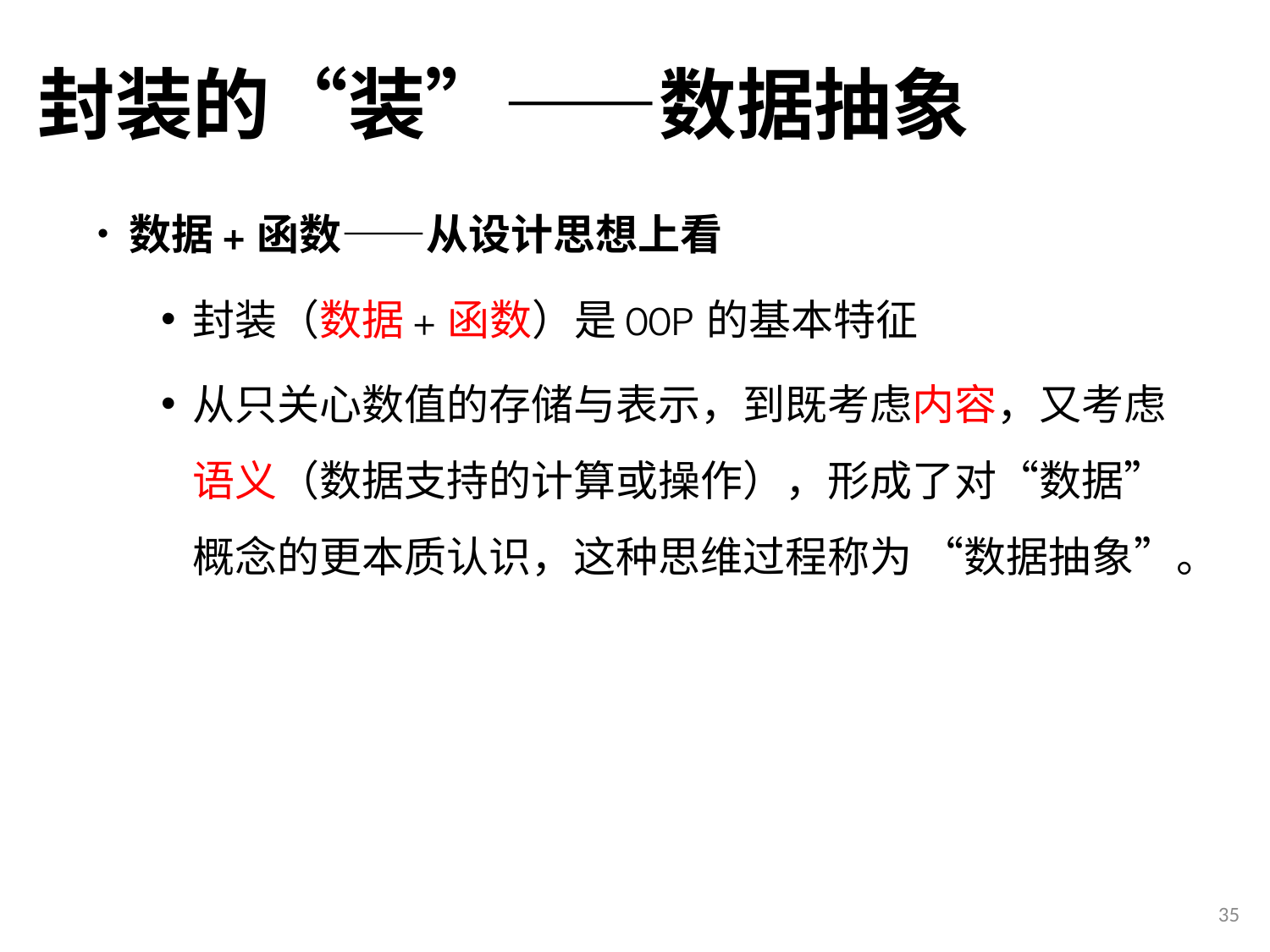

# 封装的“装”——数据抽象
数据+函数——从设计思想上看
封装（数据+函数）是OOP的基本特征
从只关心数值的存储与表示，到既考虑内容，又考虑语义（数据支持的计算或操作），形成了对“数据”概念的更本质认识，这种思维过程称为 “数据抽象”。

35